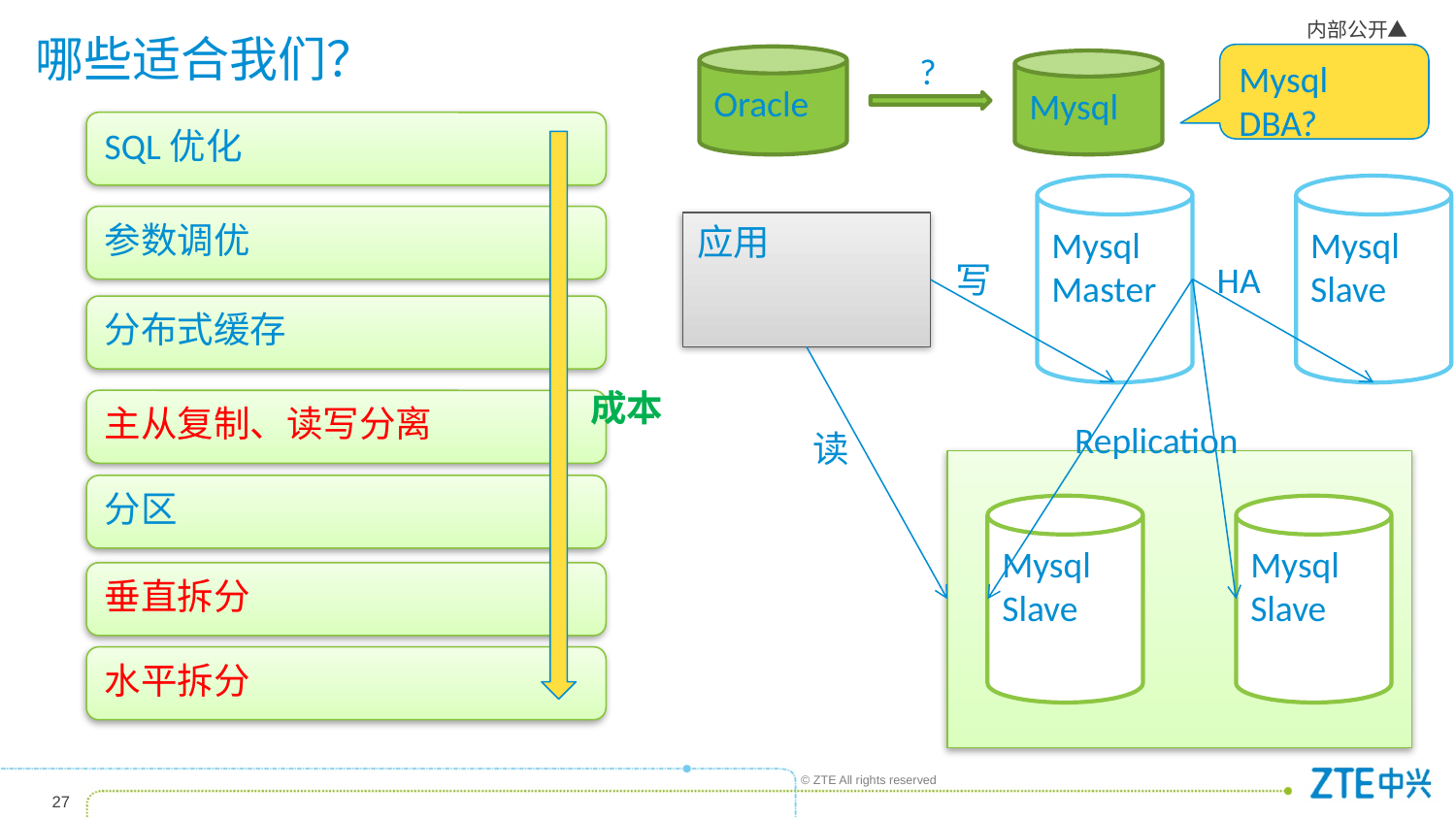

# 哪些适合我们？
?
Mysql DBA?
Oracle
Mysql

SQL优化

Mysql
Slave
Mysql
Master
参数调优
应用
HA
写
分布式缓存
成本
主从复制、读写分离
Replication
读

分区
Mysql
Slave
Mysql
Slave
垂直拆分
水平拆分